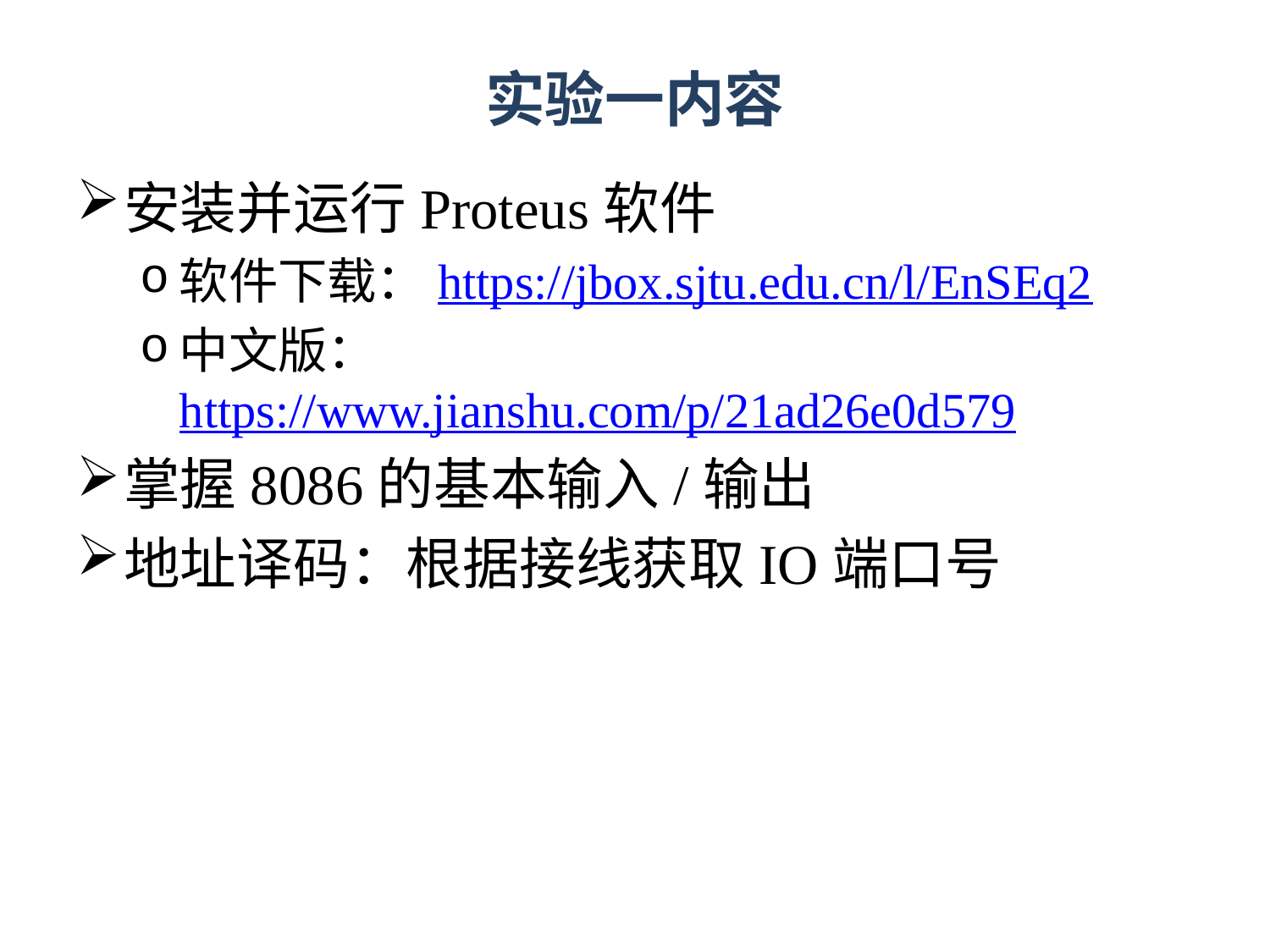

# 实验一内容
安装并运行Proteus软件
软件下载：https://jbox.sjtu.edu.cn/l/EnSEq2
中文版：https://www.jianshu.com/p/21ad26e0d579
掌握8086的基本输入/输出
地址译码：根据接线获取IO端口号